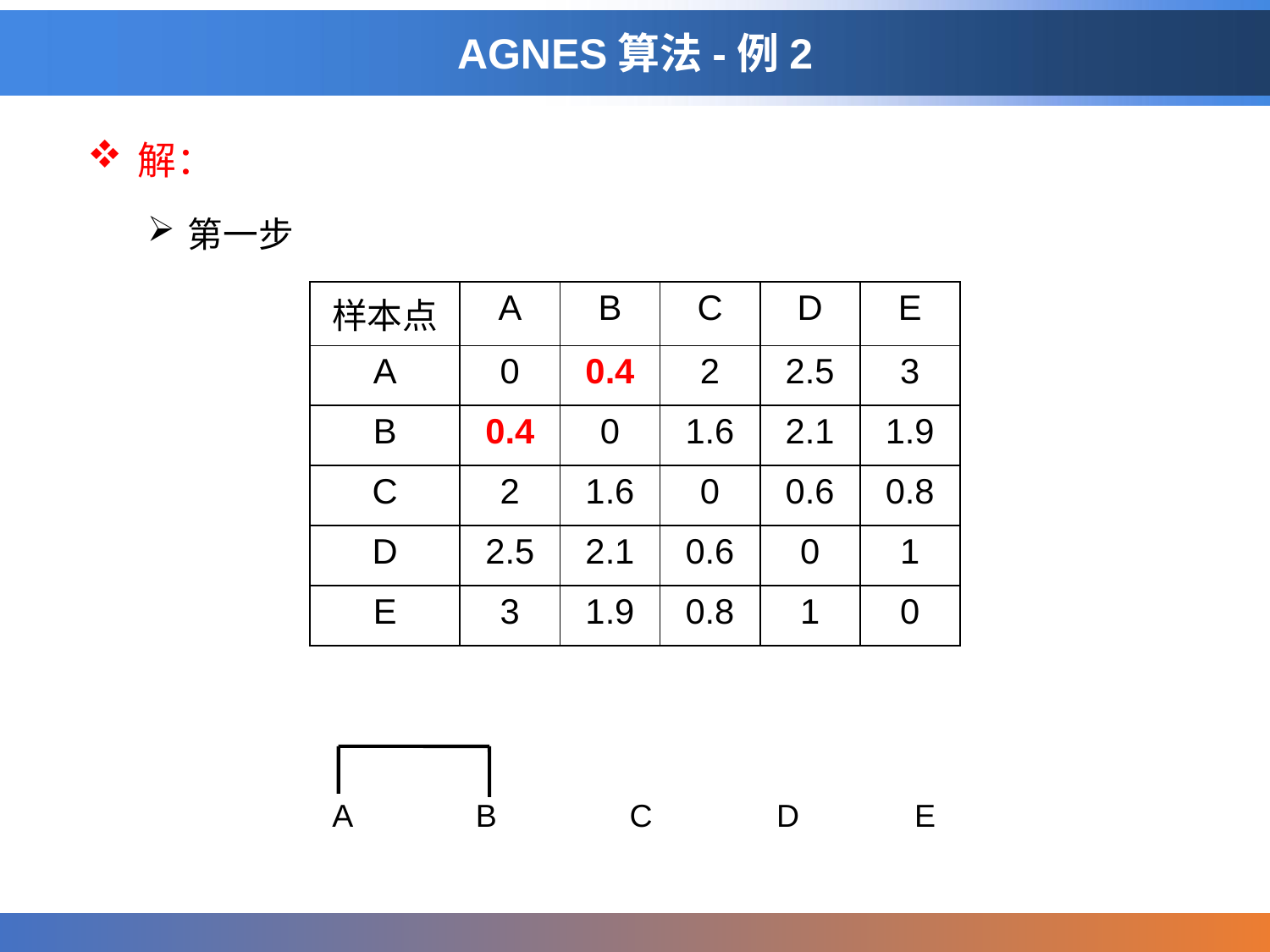

# AGNES算法-例2
解：
第一步
| 样本点 | A | B | C | D | E |
| --- | --- | --- | --- | --- | --- |
| A | 0 | 0.4 | 2 | 2.5 | 3 |
| B | 0.4 | 0 | 1.6 | 2.1 | 1.9 |
| C | 2 | 1.6 | 0 | 0.6 | 0.8 |
| D | 2.5 | 2.1 | 0.6 | 0 | 1 |
| E | 3 | 1.9 | 0.8 | 1 | 0 |

A              B               C              D             E